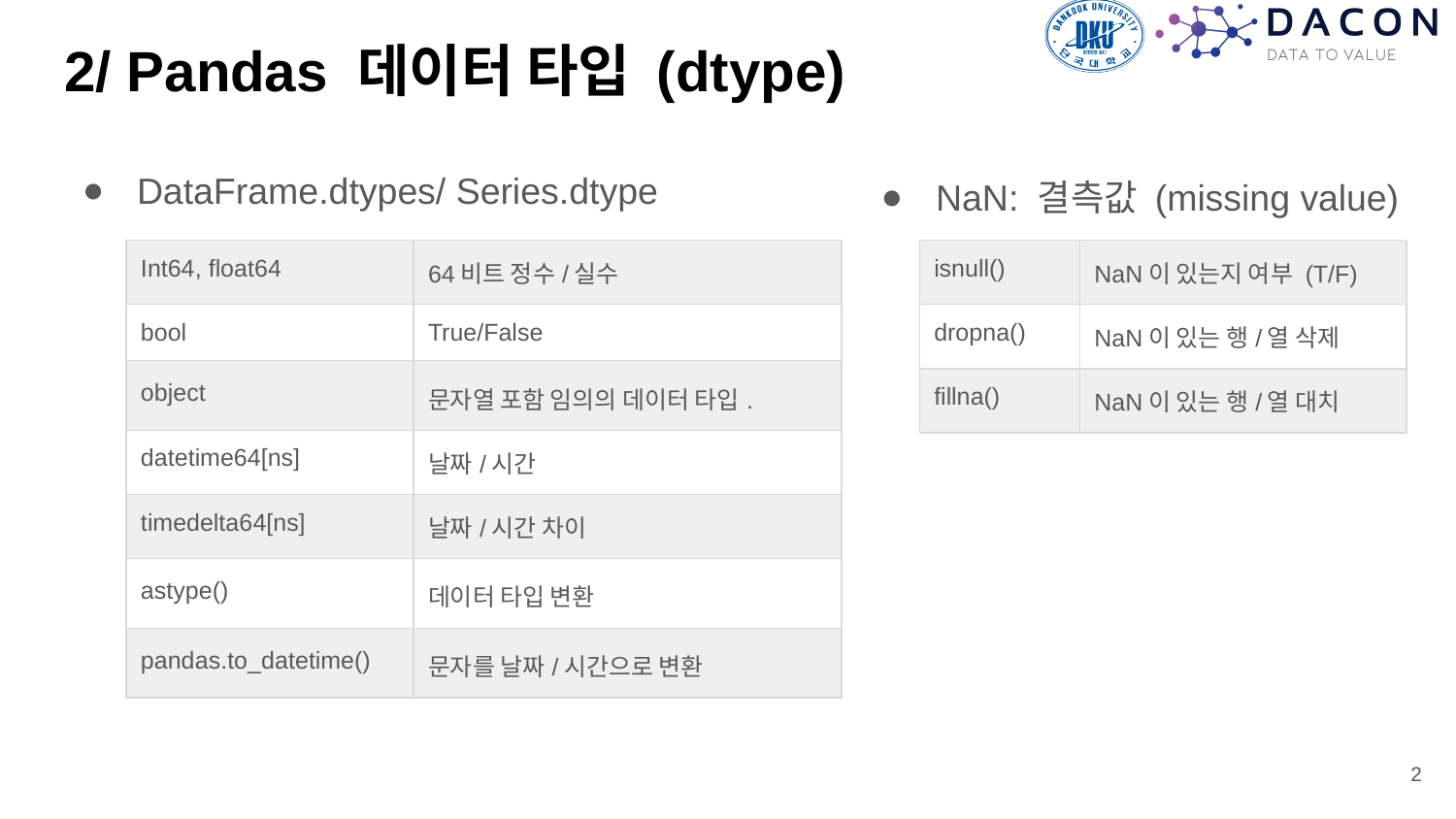

# 2/ Pandas 데이터 타입 (dtype)
DataFrame.dtypes/ Series.dtype
NaN: 결측값 (missing value)
| Int64, float64 | 64비트 정수/실수 |
| --- | --- |
| bool | True/False |
| object | 문자열 포함 임의의 데이터 타입. |
| datetime64[ns] | 날짜/시간 |
| timedelta64[ns] | 날짜/시간 차이 |
| astype() | 데이터 타입 변환 |
| pandas.to\_datetime() | 문자를 날짜/시간으로 변환 |
| isnull() | NaN이 있는지 여부 (T/F) |
| --- | --- |
| dropna() | NaN이 있는 행/열 삭제 |
| fillna() | NaN이 있는 행/열 대치 |
2